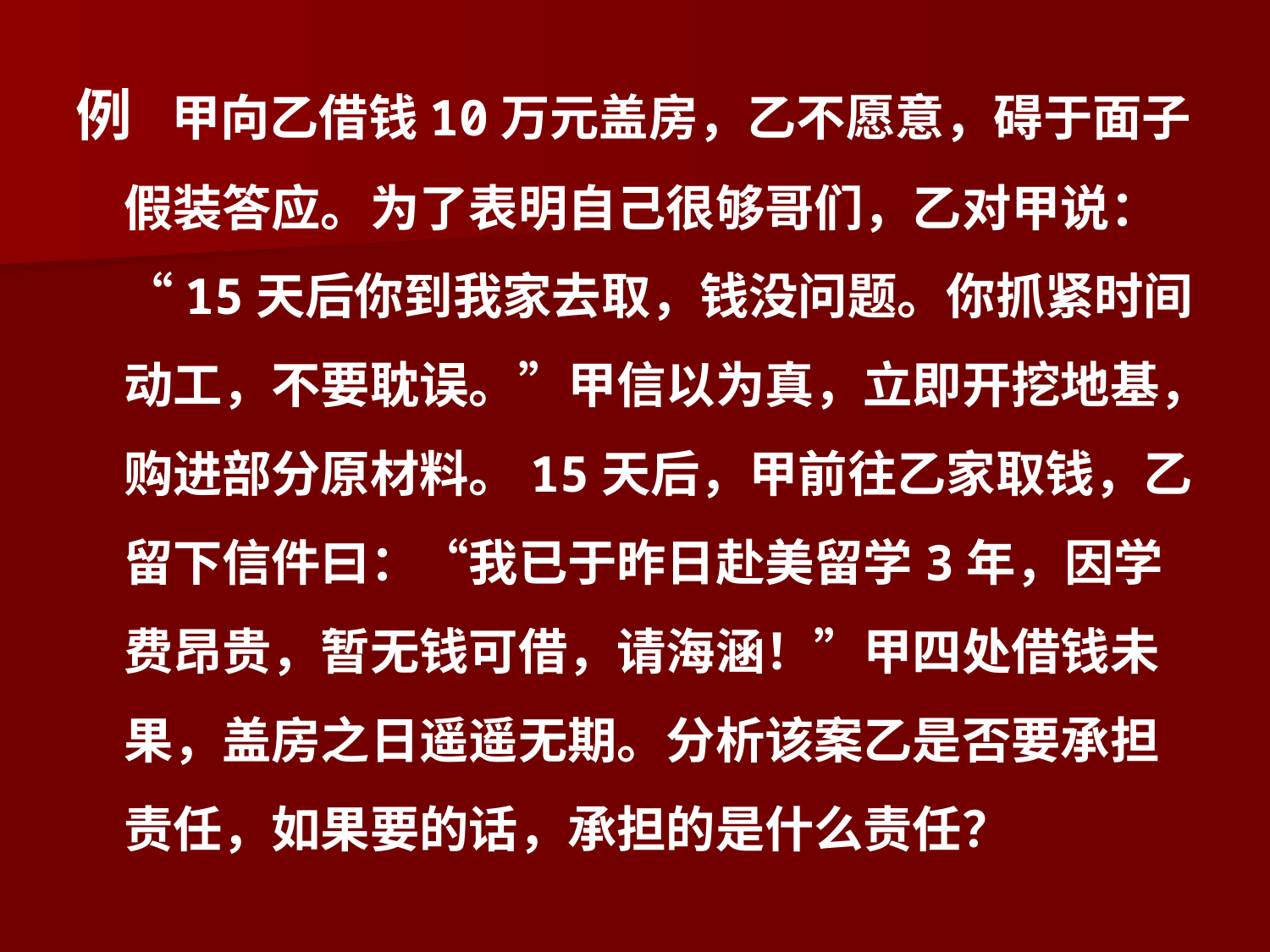

例   甲向乙借钱10万元盖房，乙不愿意，碍于面子假装答应。为了表明自己很够哥们，乙对甲说：“15天后你到我家去取，钱没问题。你抓紧时间动工，不要耽误。”甲信以为真，立即开挖地基，购进部分原材料。15天后，甲前往乙家取钱，乙留下信件曰：“我已于昨日赴美留学3年，因学费昂贵，暂无钱可借，请海涵！”甲四处借钱未果，盖房之日遥遥无期。分析该案乙是否要承担责任，如果要的话，承担的是什么责任？
7